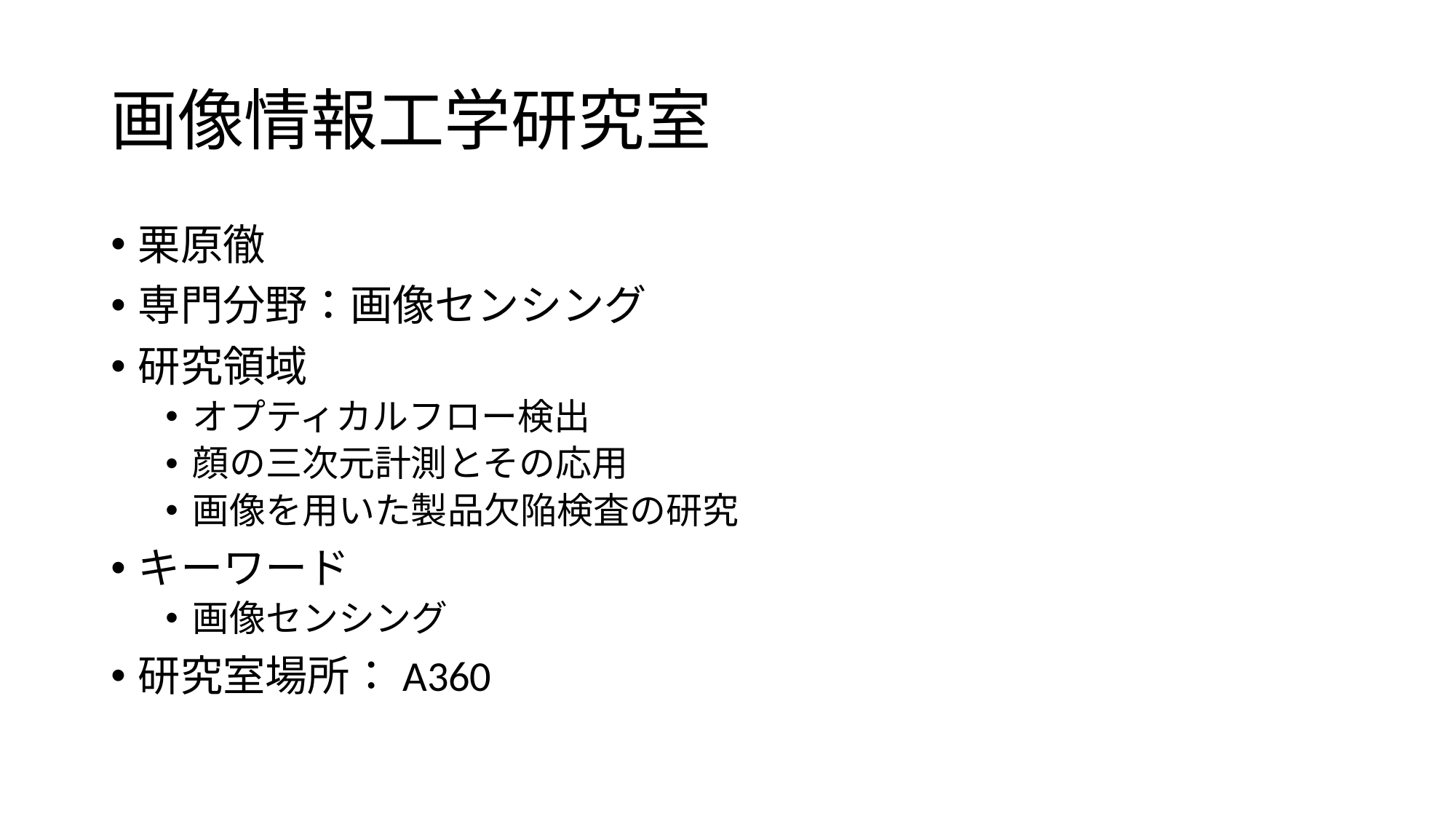

# 画像情報工学研究室
栗原徹
専門分野：画像センシング
研究領域
オプティカルフロー検出
顔の三次元計測とその応用
画像を用いた製品欠陥検査の研究
キーワード
画像センシング
研究室場所：A360